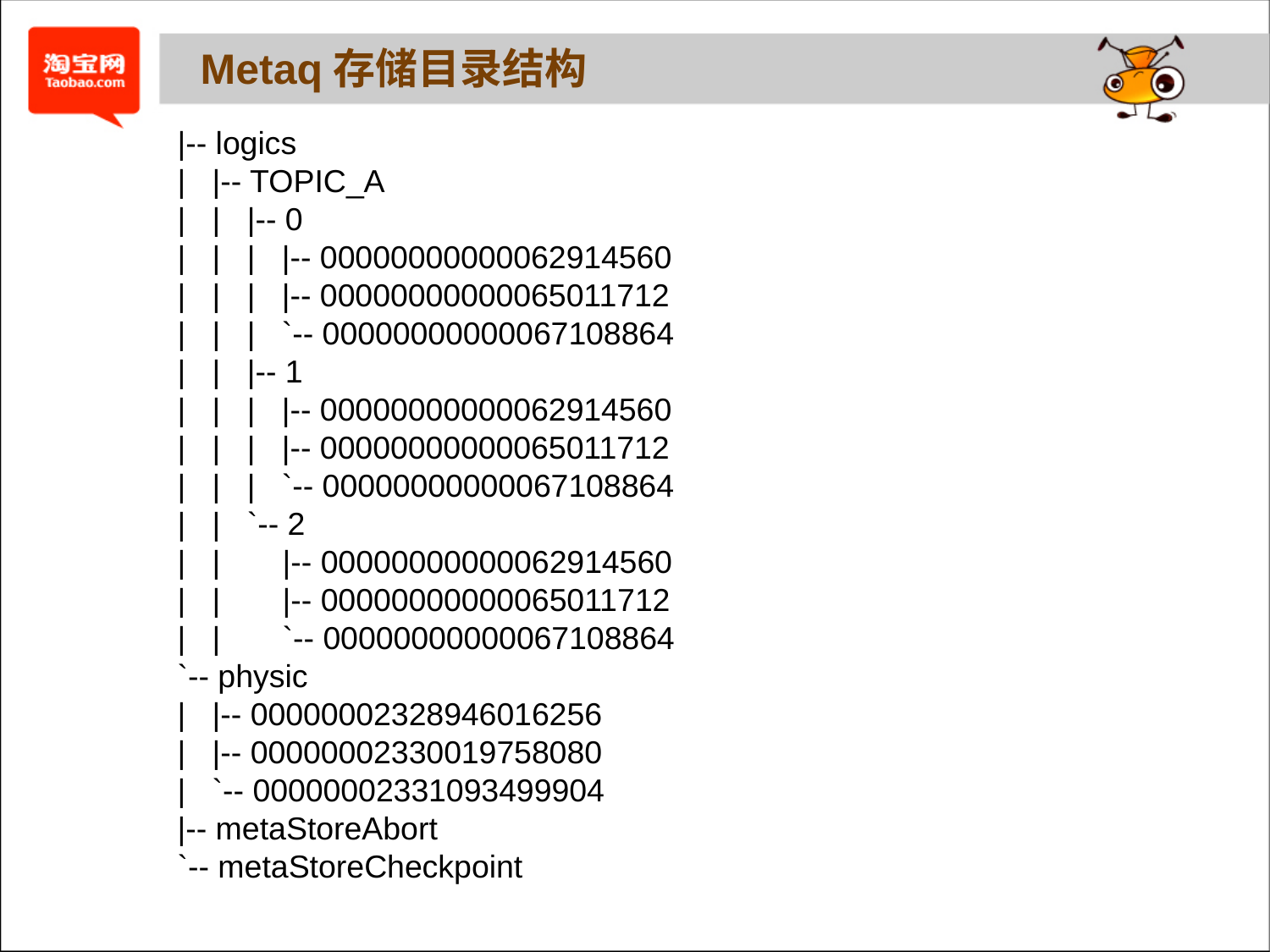

Metaq存储目录结构
|-- logics
|   |-- TOPIC_A
|   |   |-- 0
|   |   |   |-- 00000000000062914560
|   |   |   |-- 00000000000065011712
|   |   |   `-- 00000000000067108864
|   |   |-- 1
|   |   |   |-- 00000000000062914560
|   |   |   |-- 00000000000065011712
|   |   |   `-- 00000000000067108864
|   |   `-- 2
|   |       |-- 00000000000062914560
|   |       |-- 00000000000065011712
|   |       `-- 00000000000067108864
`-- physic
|   |-- 00000002328946016256
|   |-- 00000002330019758080
|   `-- 00000002331093499904
|-- metaStoreAbort
`-- metaStoreCheckpoint